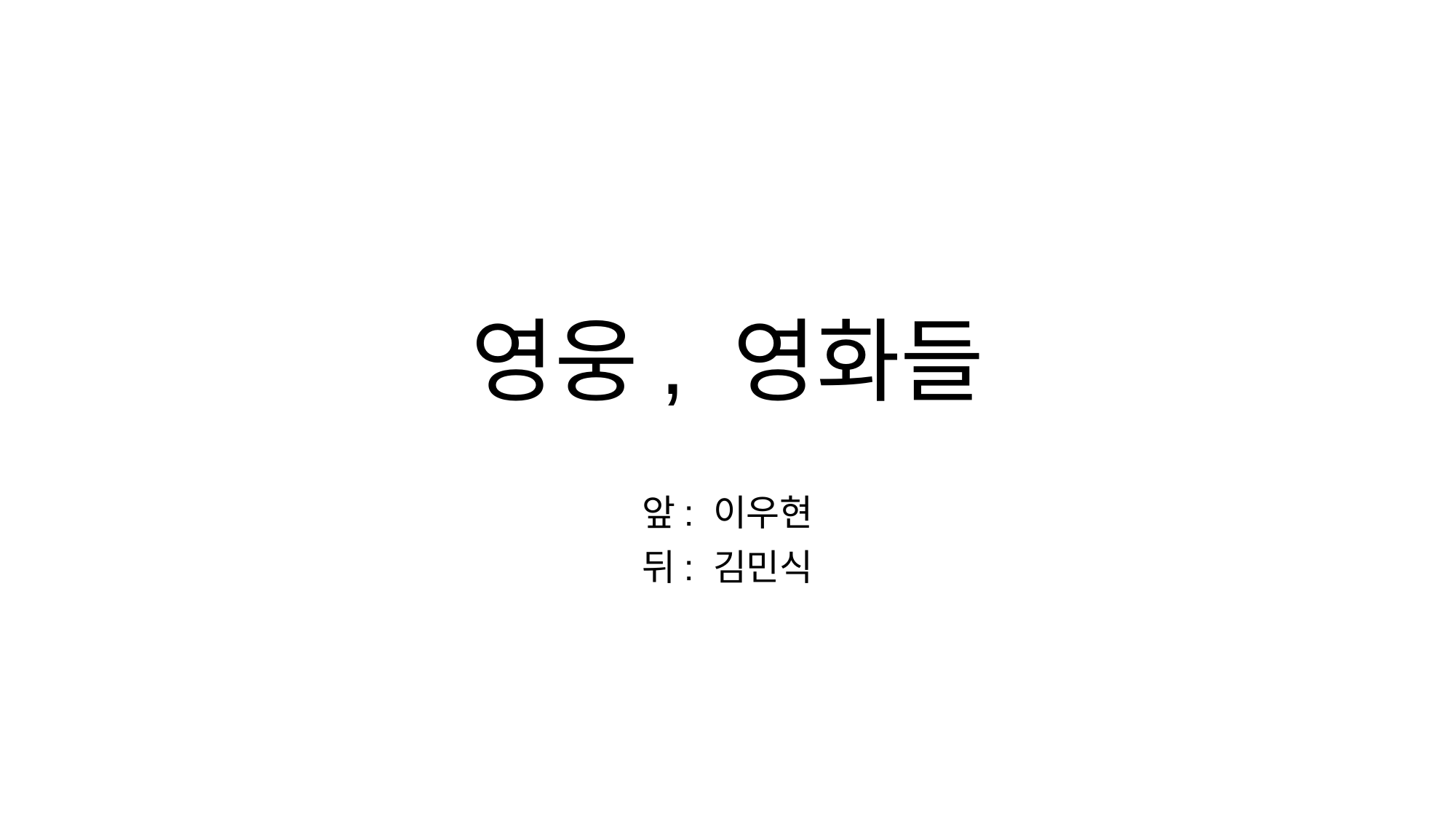

# 영웅, 영화들

앞: 이우현
뒤: 김민식